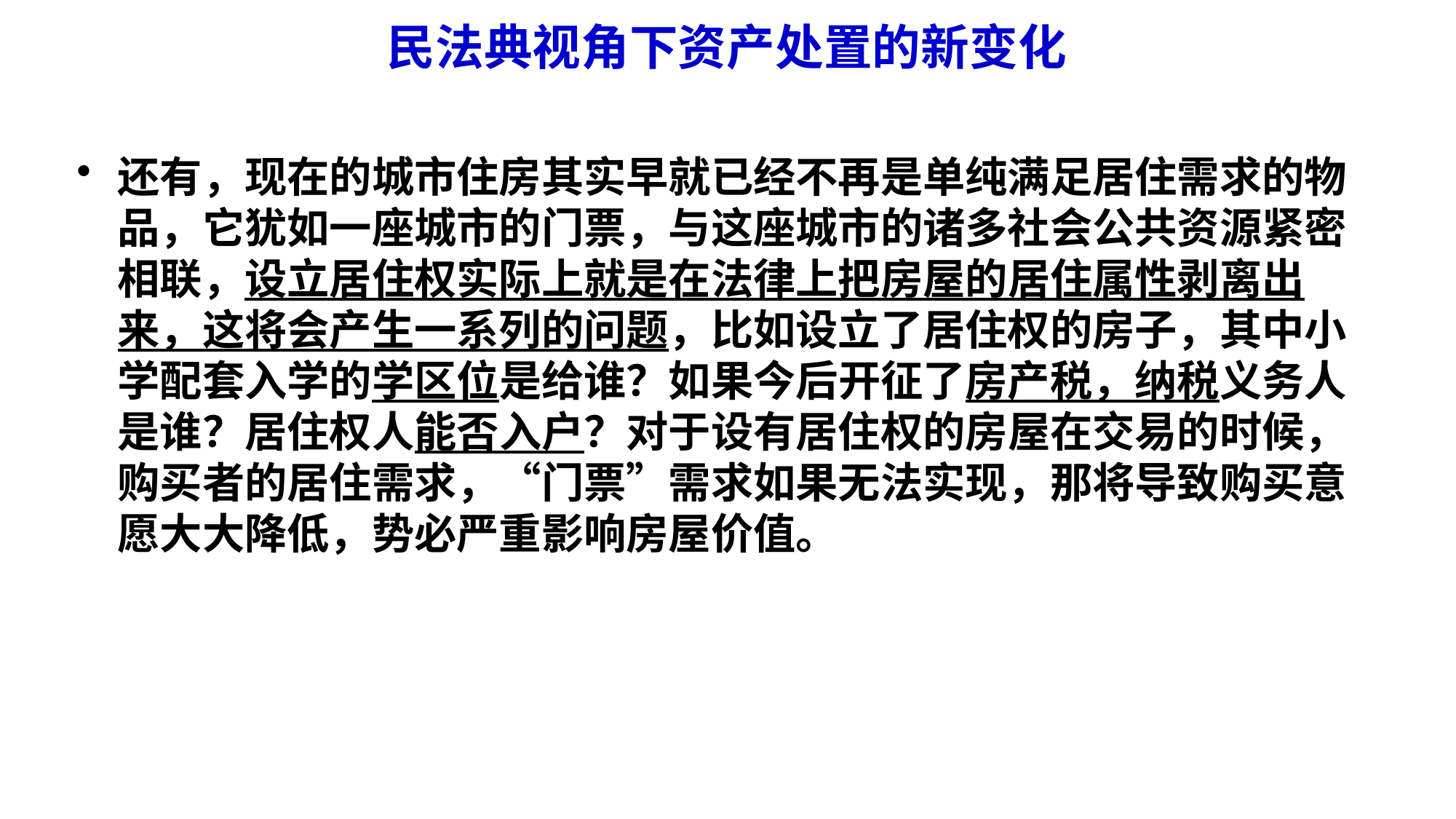

# 民法典视角下资产处置的新变化

还有，现在的城市住房其实早就已经不再是单纯满足居住需求的物品，它犹如一座城市的门票，与这座城市的诸多社会公共资源紧密相联，设立居住权实际上就是在法律上把房屋的居住属性剥离出来，这将会产生一系列的问题，比如设立了居住权的房子，其中小学配套入学的学区位是给谁？如果今后开征了房产税，纳税义务人是谁？居住权人能否入户？对于设有居住权的房屋在交易的时候，购买者的居住需求，“门票”需求如果无法实现，那将导致购买意愿大大降低，势必严重影响房屋价值。